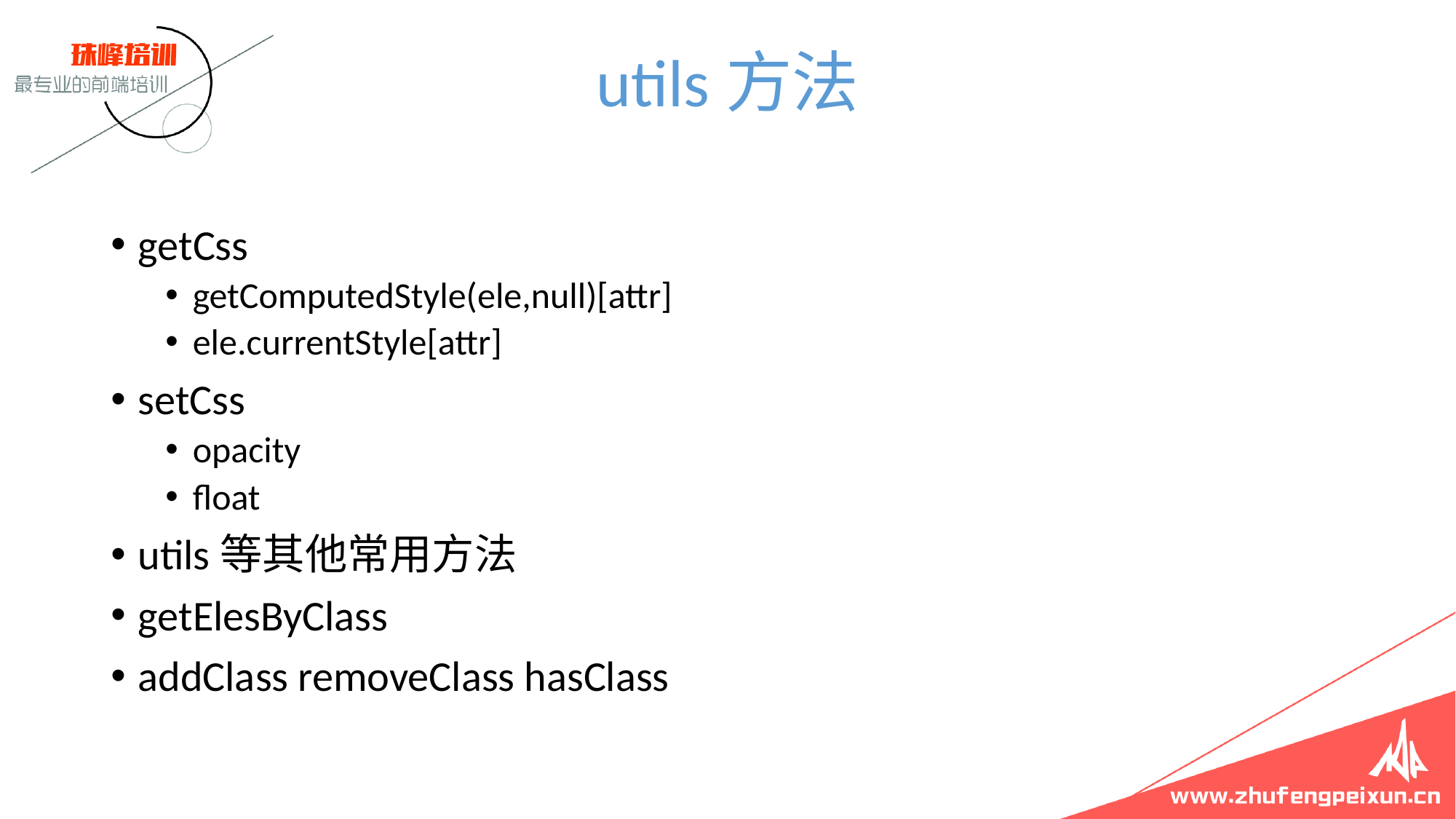

# utils方法
getCss
getComputedStyle(ele,null)[attr]
ele.currentStyle[attr]
setCss
opacity
float
utils等其他常用方法
getElesByClass
addClass removeClass hasClass